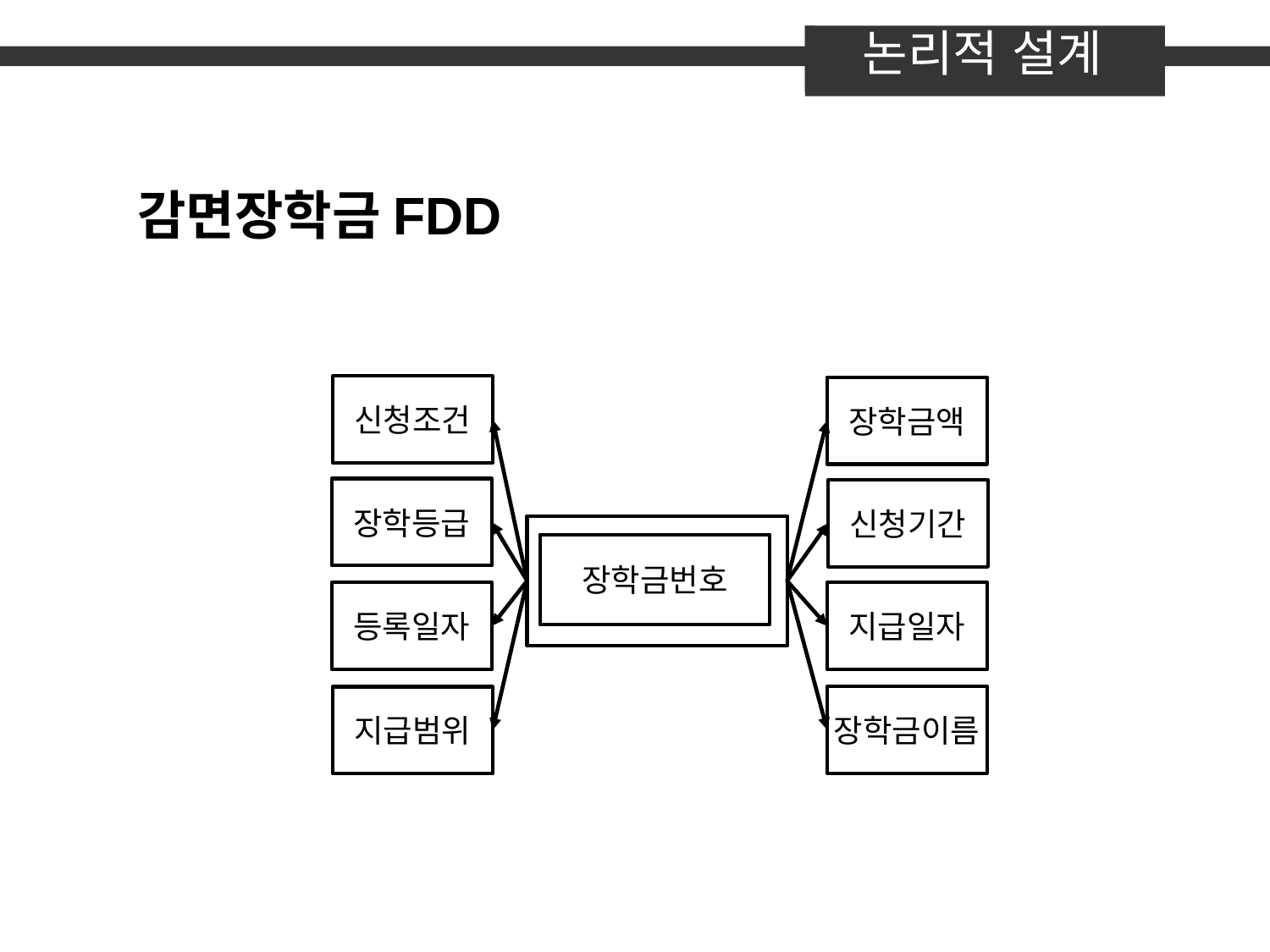

논리적 설계

감면장학금FDD
신청조건
장학금액
장학등급
신청기간

장학금번호
등록일자
지급일자
장학금이름
지급범위